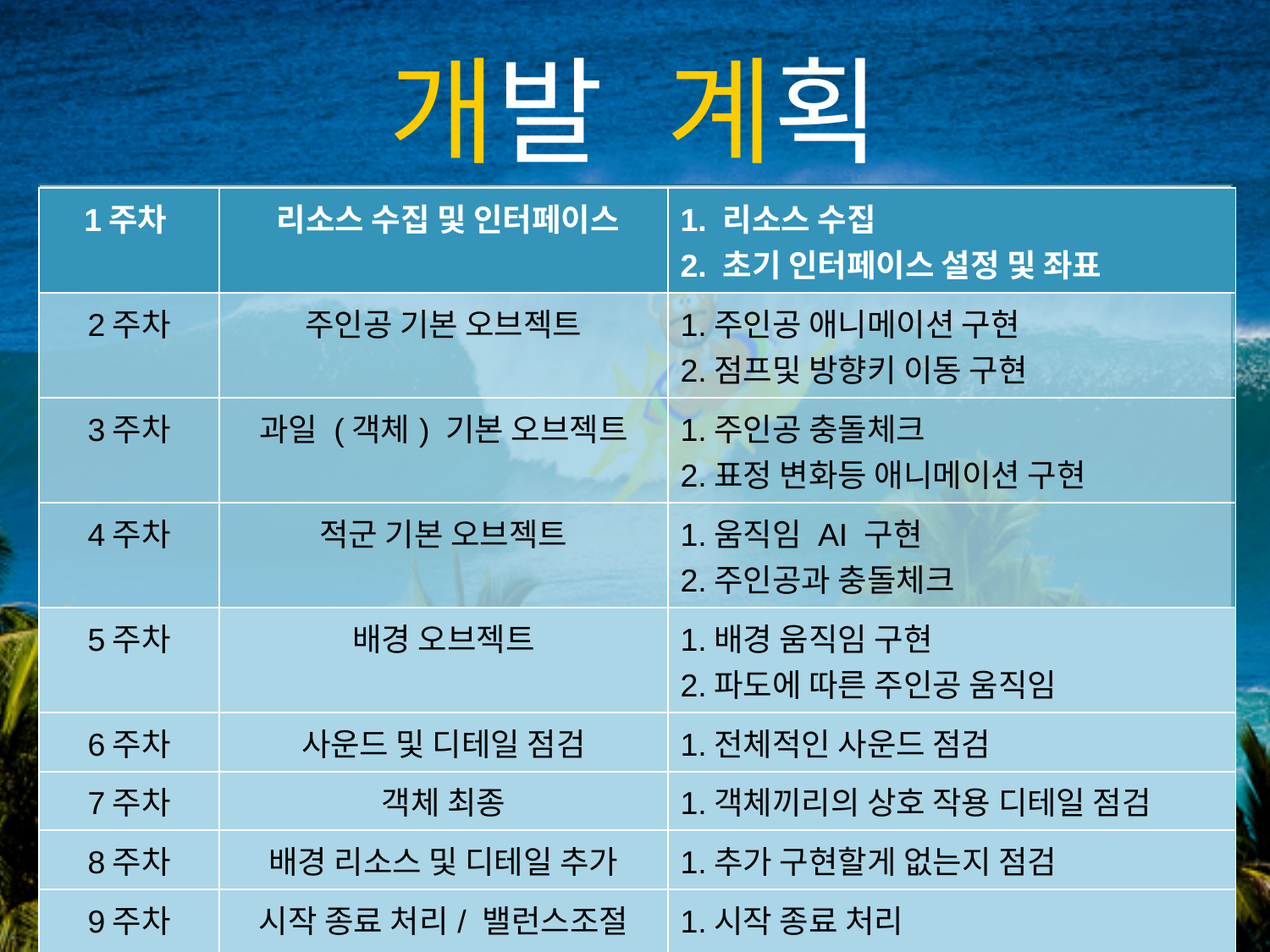

# 개발 계획

| 1주차 | 리소스 수집 및 인터페이스 | 1. 리소스 수집 2. 초기 인터페이스 설정 및 좌표 |
| --- | --- | --- |
| 2주차 | 주인공 기본 오브젝트 | 1.주인공 애니메이션 구현 2.점프및 방향키 이동 구현 |
| 3주차 | 과일 (객체) 기본 오브젝트 | 1.주인공 충돌체크 2.표정 변화등 애니메이션 구현 |
| 4주차 | 적군 기본 오브젝트 | 1.움직임 AI 구현 2.주인공과 충돌체크 |
| 5주차 | 배경 오브젝트 | 1.배경 움직임 구현 2.파도에 따른 주인공 움직임 |
| 6주차 | 사운드 및 디테일 점검 | 1.전체적인 사운드 점검 |
| 7주차 | 객체 최종 | 1.객체끼리의 상호 작용 디테일 점검 |
| 8주차 | 배경 리소스 및 디테일 추가 | 1.추가 구현할게 없는지 점검 |
| 9주차 | 시작 종료 처리/ 밸런스조절 | 1.시작 종료 처리 2.밸런스 조절 |
| 10주차 | 마무리 | 1.최종 점검 및 릴리즈 |